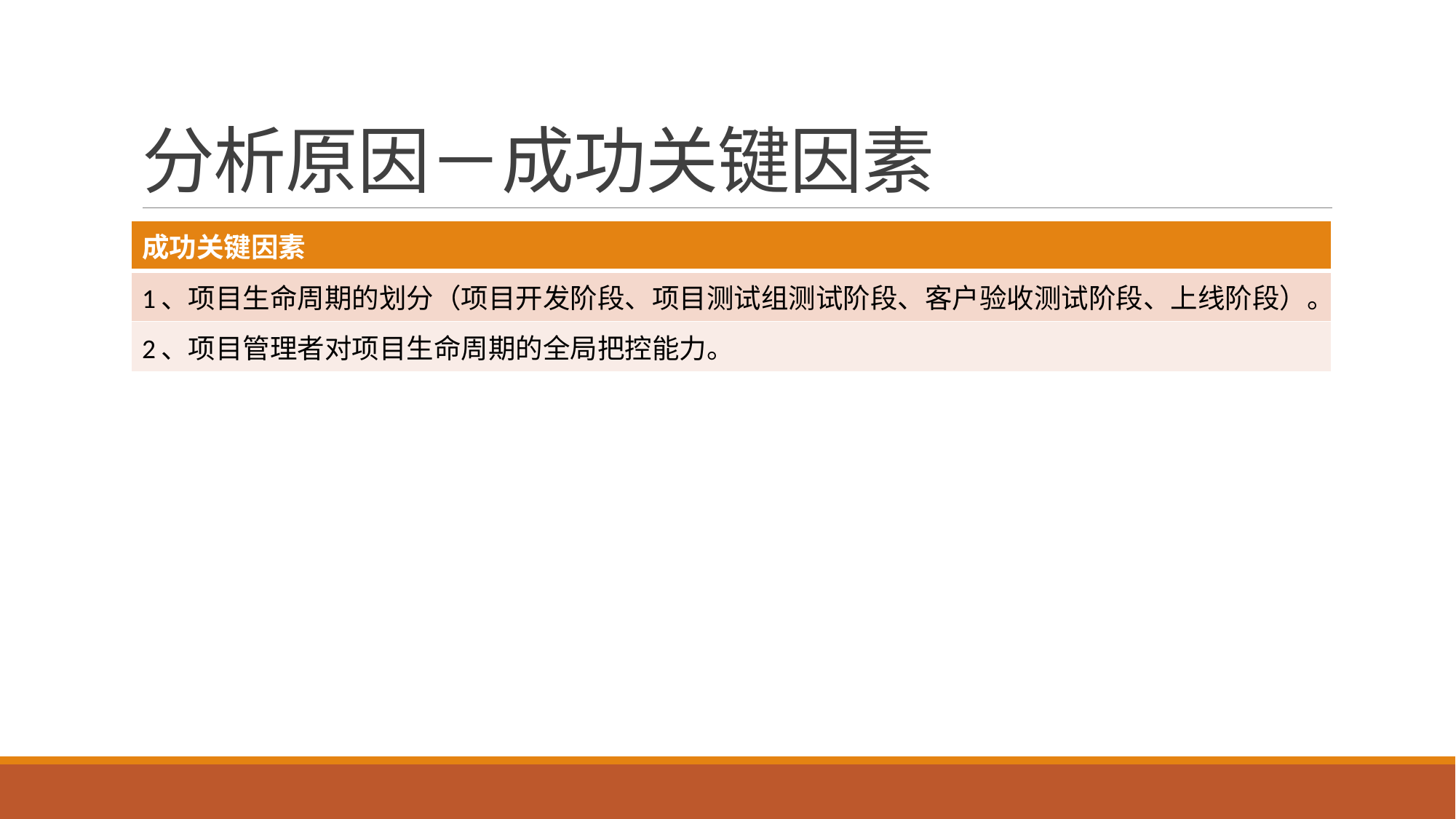

# 分析原因－成功关键因素
| 成功关键因素 |
| --- |
| 1、项目生命周期的划分（项目开发阶段、项目测试组测试阶段、客户验收测试阶段、上线阶段）。 |
| 2、项目管理者对项目生命周期的全局把控能力。 |